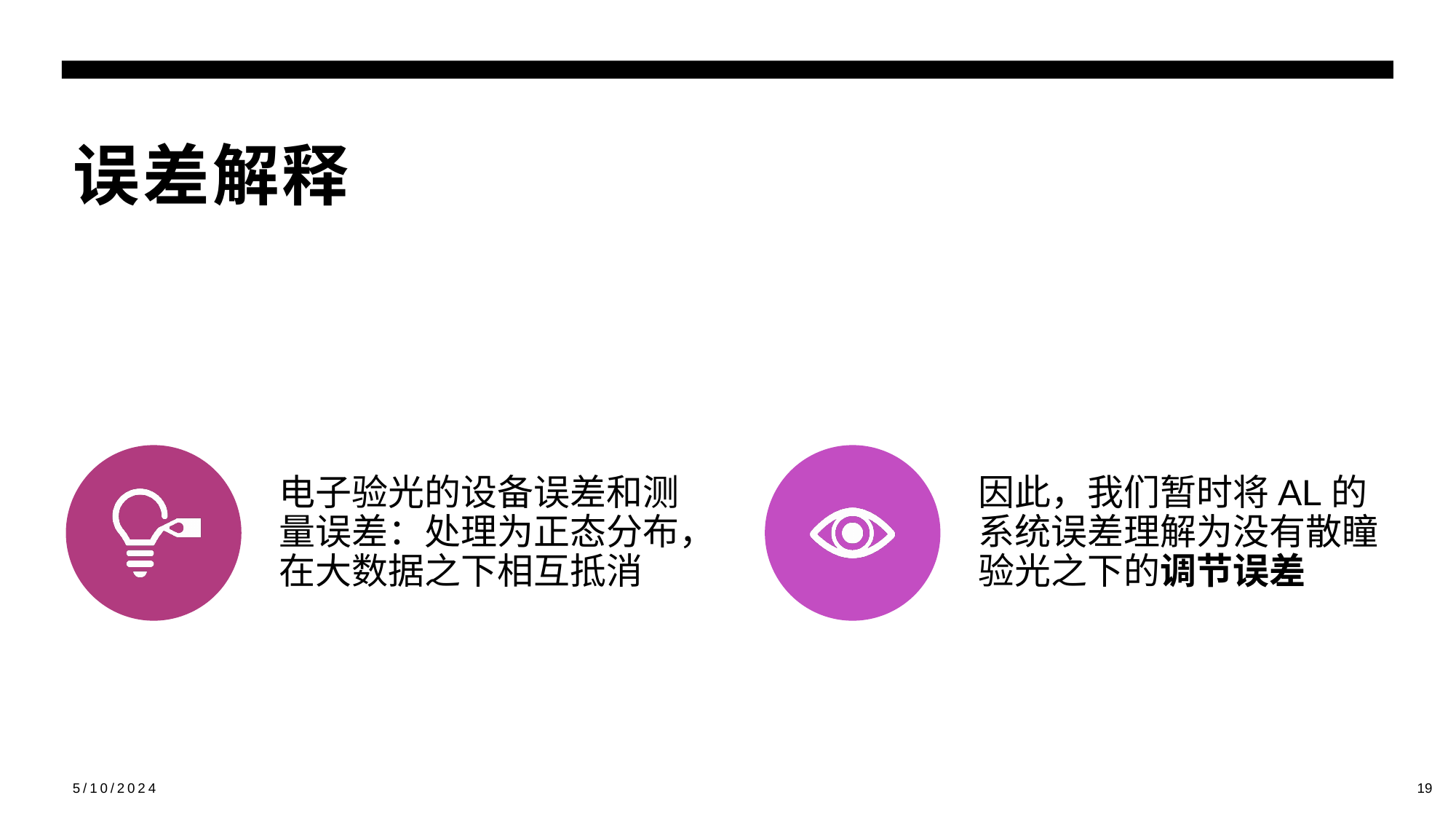

误差解释
电子验光的设备误差和测量误差：处理为正态分布，在大数据之下相互抵消
因此，我们暂时将AL的系统误差理解为没有散瞳验光之下的调节误差
5/10/2024
19